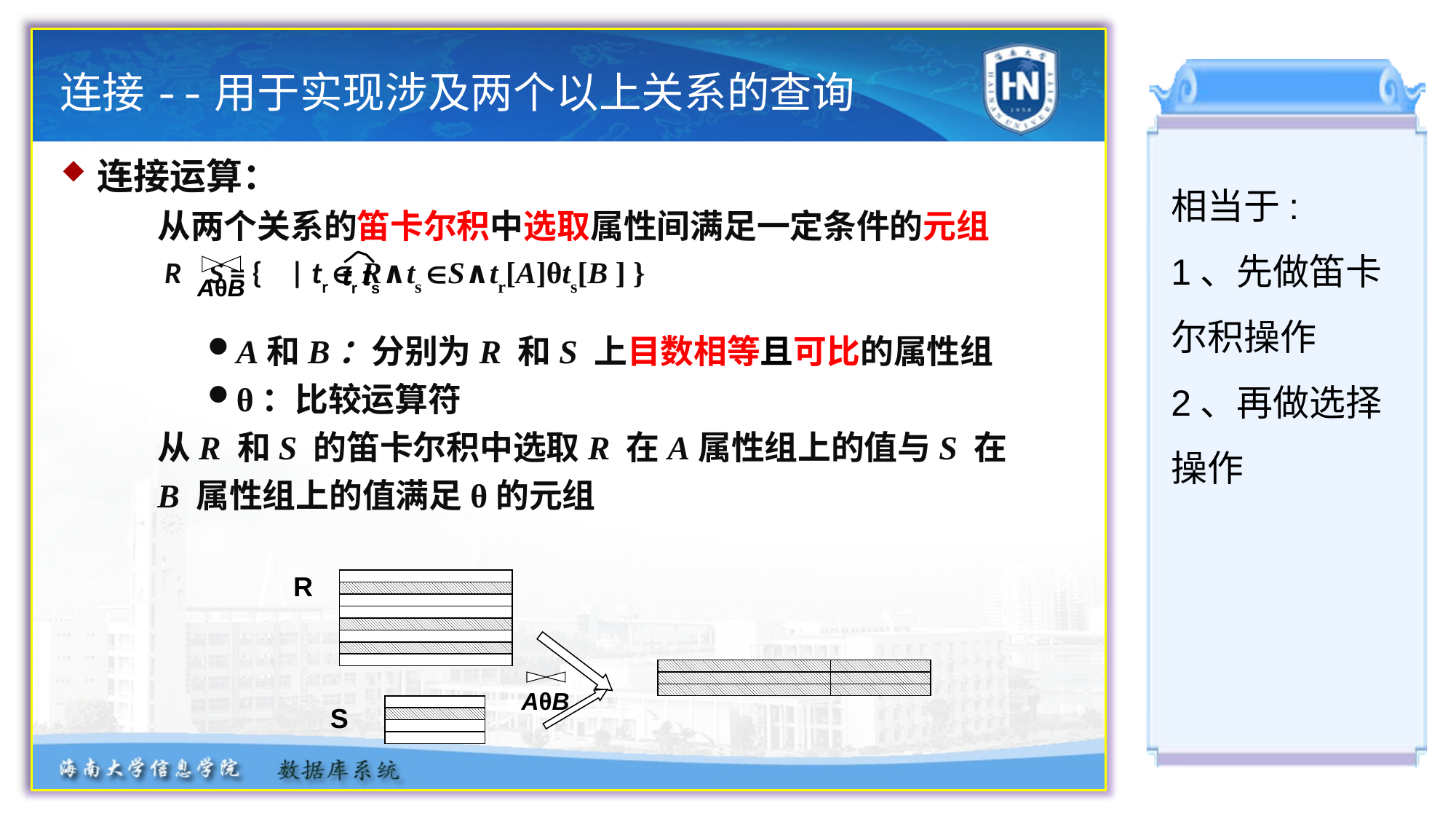

# 连接--用于实现涉及两个以上关系的查询
连接运算：
从两个关系的笛卡尔积中选取属性间满足一定条件的元组
 R    S = {    | tr ∈ R∧ts ∈S∧tr[A]θts[B ] }

A和B：分别为R 和S 上目数相等且可比的属性组
θ：比较运算符
从R 和S 的笛卡尔积中选取R 在A属性组上的值与S 在B 属性组上的值满足θ的元组
相当于:
1、先做笛卡尔积操作
2、再做选择操作
 AθB

tr ts
R

 AθB

S